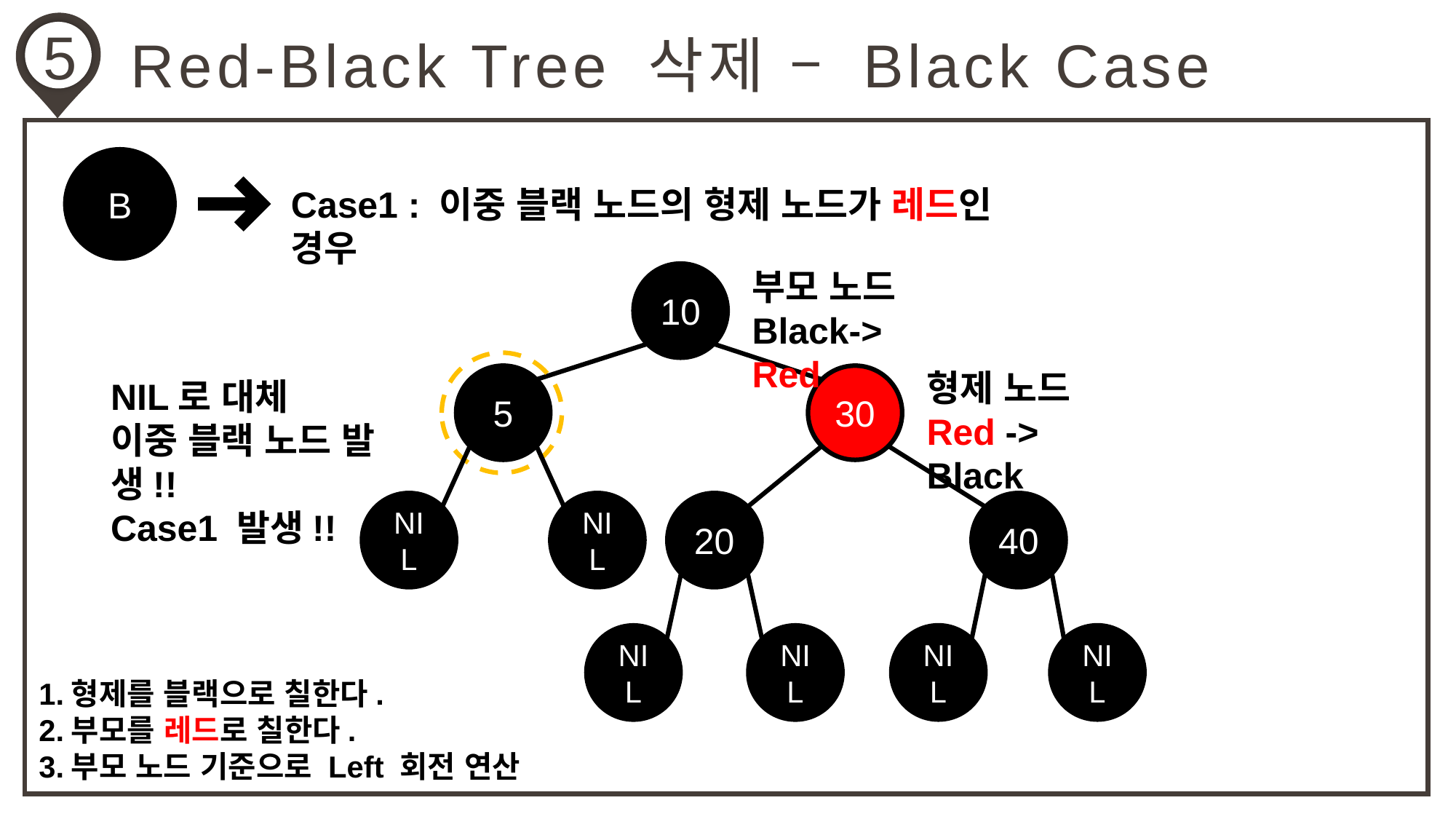

5
Red-Black Tree 삭제 – Black Case
B
Case1 : 이중 블랙 노드의 형제 노드가 레드인 경우

부모 노드
Black-> Red
10

형제 노드
Red -> Black
5
30
NIL로 대체
이중 블랙 노드 발생!!
Case1 발생!!
NIL
40
NIL
NIL
NIL
20
NIL
NIL
1.형제를 블랙으로 칠한다.
2.부모를 레드로 칠한다.
3.부모 노드 기준으로 Left 회전 연산